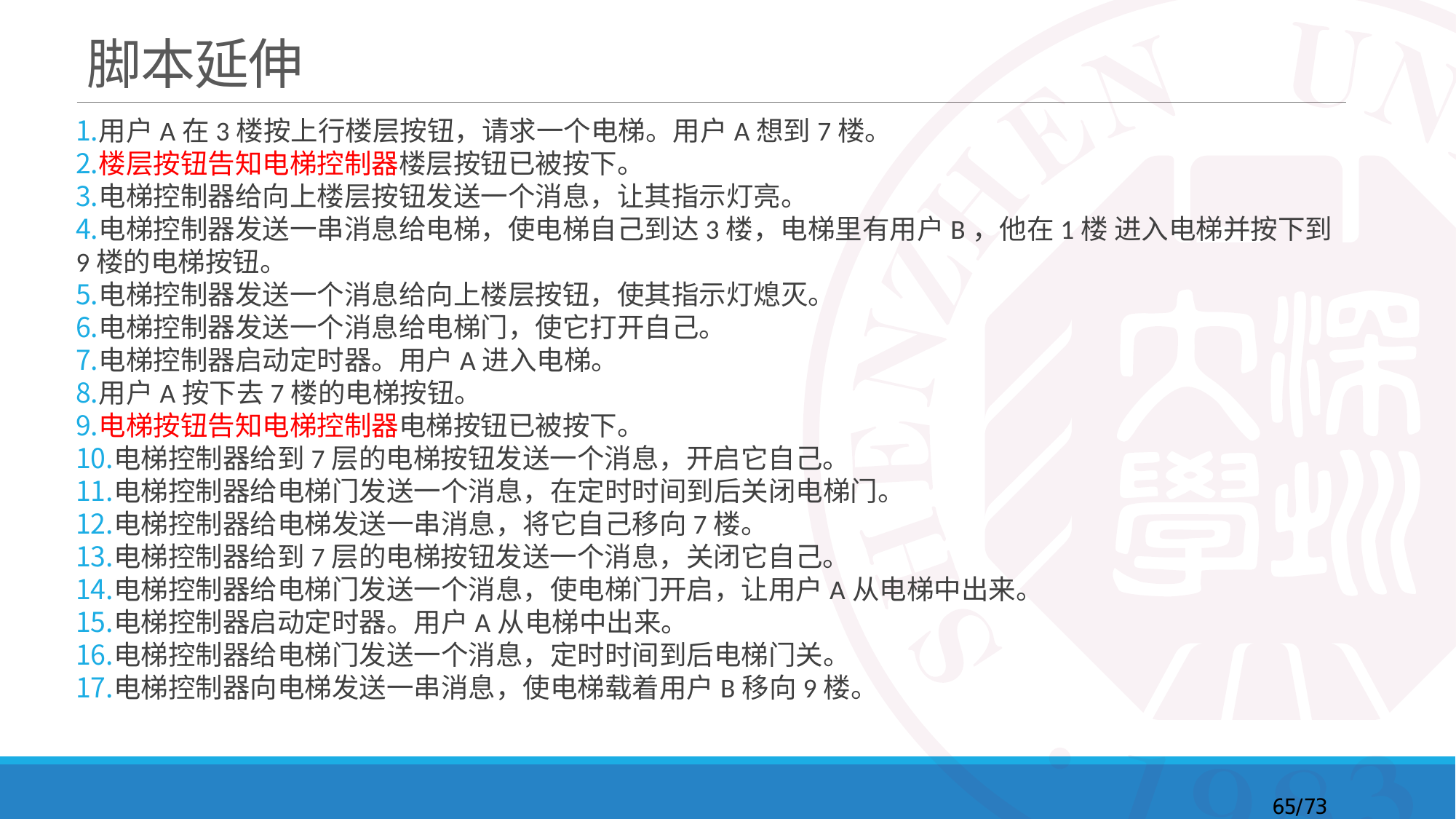

# 脚本延伸
用户A在3楼按上行楼层按钮，请求一个电梯。用户A想到7楼。
楼层按钮告知电梯控制器楼层按钮已被按下。
电梯控制器给向上楼层按钮发送一个消息，让其指示灯亮。
电梯控制器发送一串消息给电梯，使电梯自己到达3楼，电梯里有用户B，他在1楼 进入电梯并按下到9楼的电梯按钮。
电梯控制器发送一个消息给向上楼层按钮，使其指示灯熄灭。
电梯控制器发送一个消息给电梯门，使它打开自己。
电梯控制器启动定时器。用户A进入电梯。
用户A按下去7楼的电梯按钮。
电梯按钮告知电梯控制器电梯按钮已被按下。
电梯控制器给到7层的电梯按钮发送一个消息，开启它自己。
电梯控制器给电梯门发送一个消息，在定时时间到后关闭电梯门。
电梯控制器给电梯发送一串消息，将它自己移向7楼。
电梯控制器给到7层的电梯按钮发送一个消息，关闭它自己。
电梯控制器给电梯门发送一个消息，使电梯门开启，让用户A从电梯中出来。
电梯控制器启动定时器。用户A从电梯中出来。
电梯控制器给电梯门发送一个消息，定时时间到后电梯门关。
电梯控制器向电梯发送一串消息，使电梯载着用户B移向9楼。

65/73